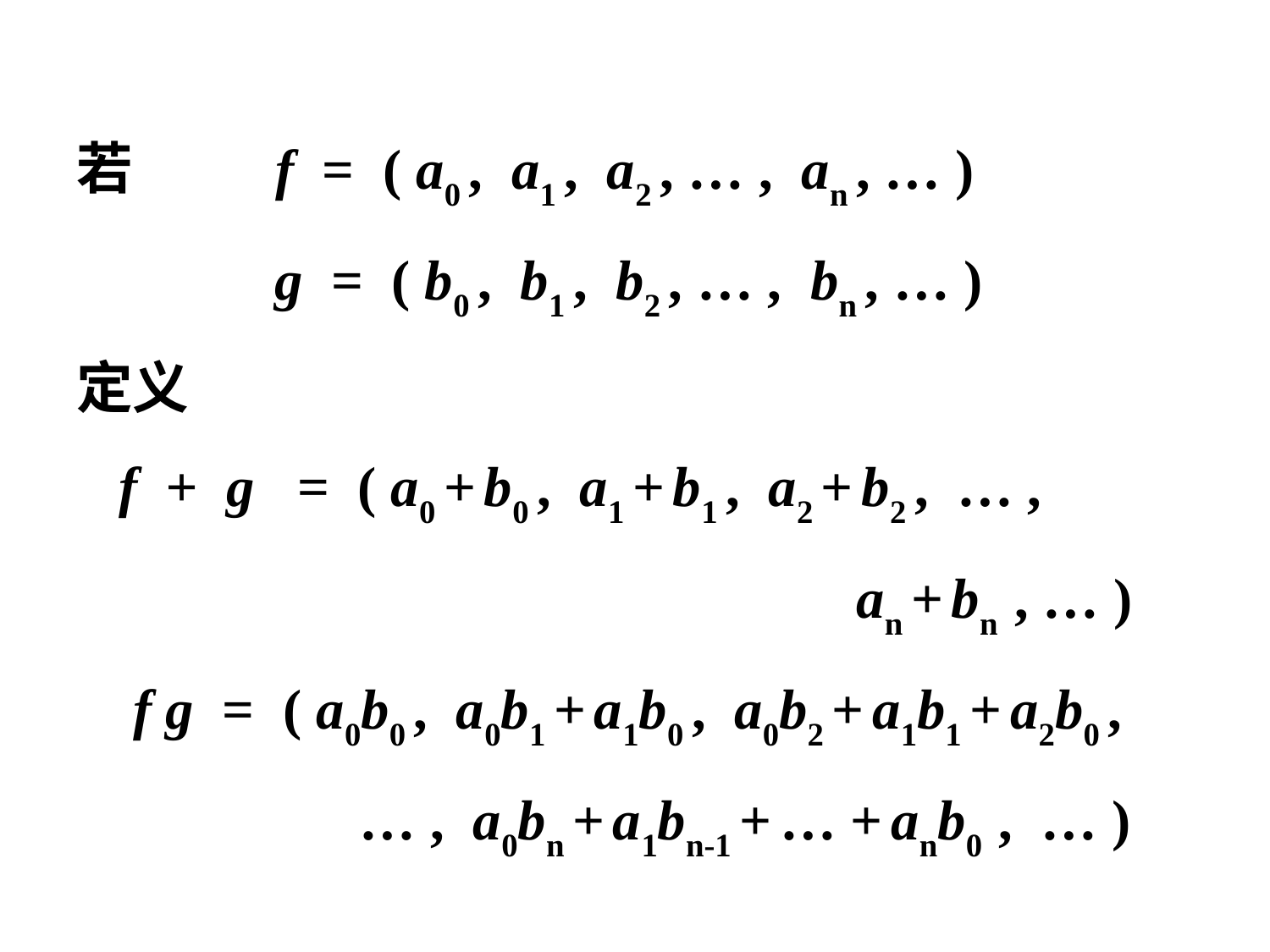

若          f  =  ( a0 ,  a1 ,  a2 , … ,  an , … )
              g  =  ( b0 ,  b1 ,  b2 , … ,  bn , … )
定义
   f  +  g   =  ( a0 + b0 ,  a1 + b1 ,  a2 + b2 ,  … ,
                                                       an + bn  , … )
    f g  =  ( a0b0 ,  a0b1 + a1b0 ,  a0b2 + a1b1 + a2b0 ,
                    … ,  a0bn + a1bn-1 + … + anb0  ,  … )